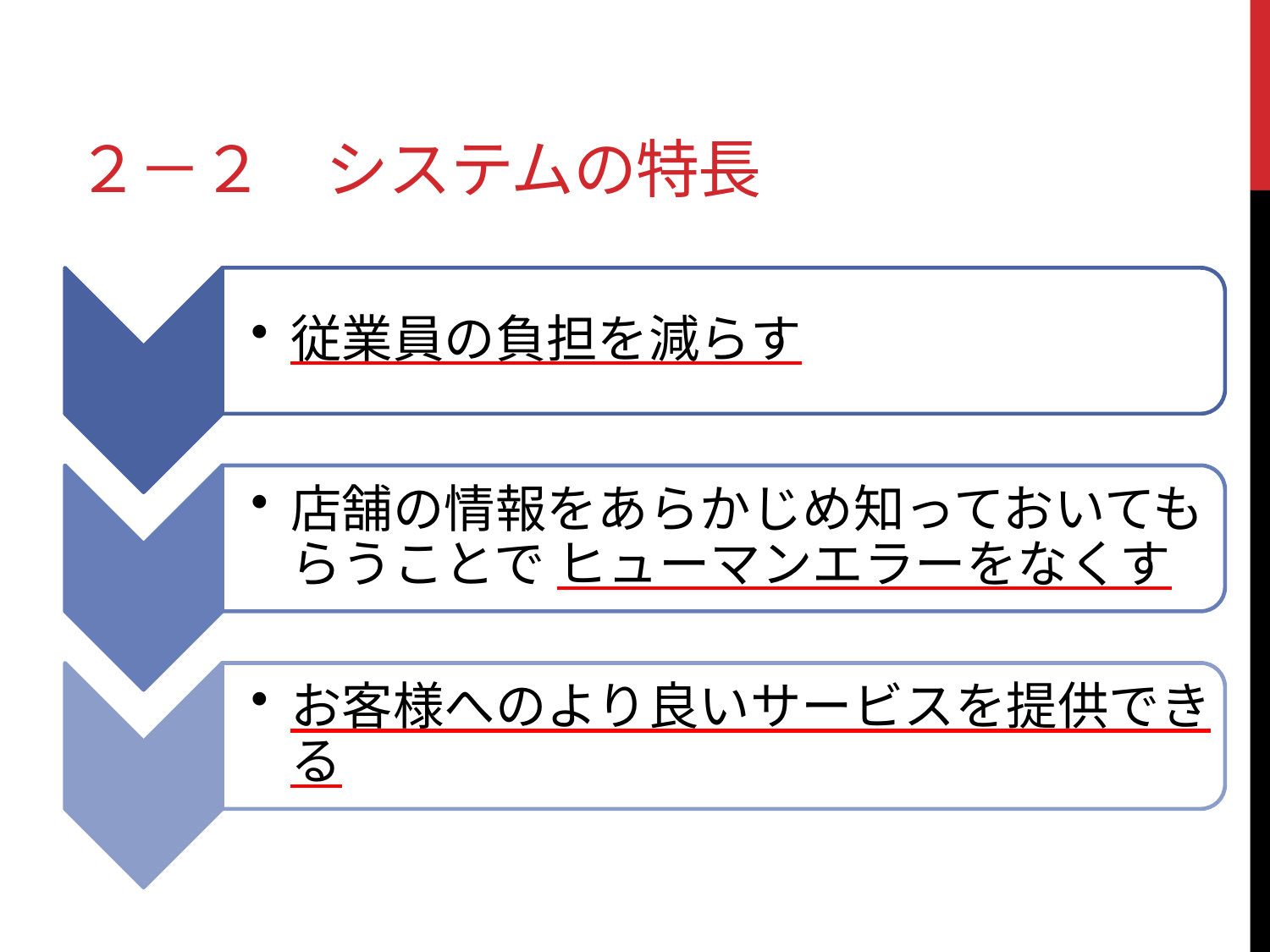

# ２－２　システムの特長

従業員の負担を減らす

店舗の情報をあらかじめ知っておいてもらうことで ヒューマンエラーをなくす

お客様へのより良いサービスを提供できる